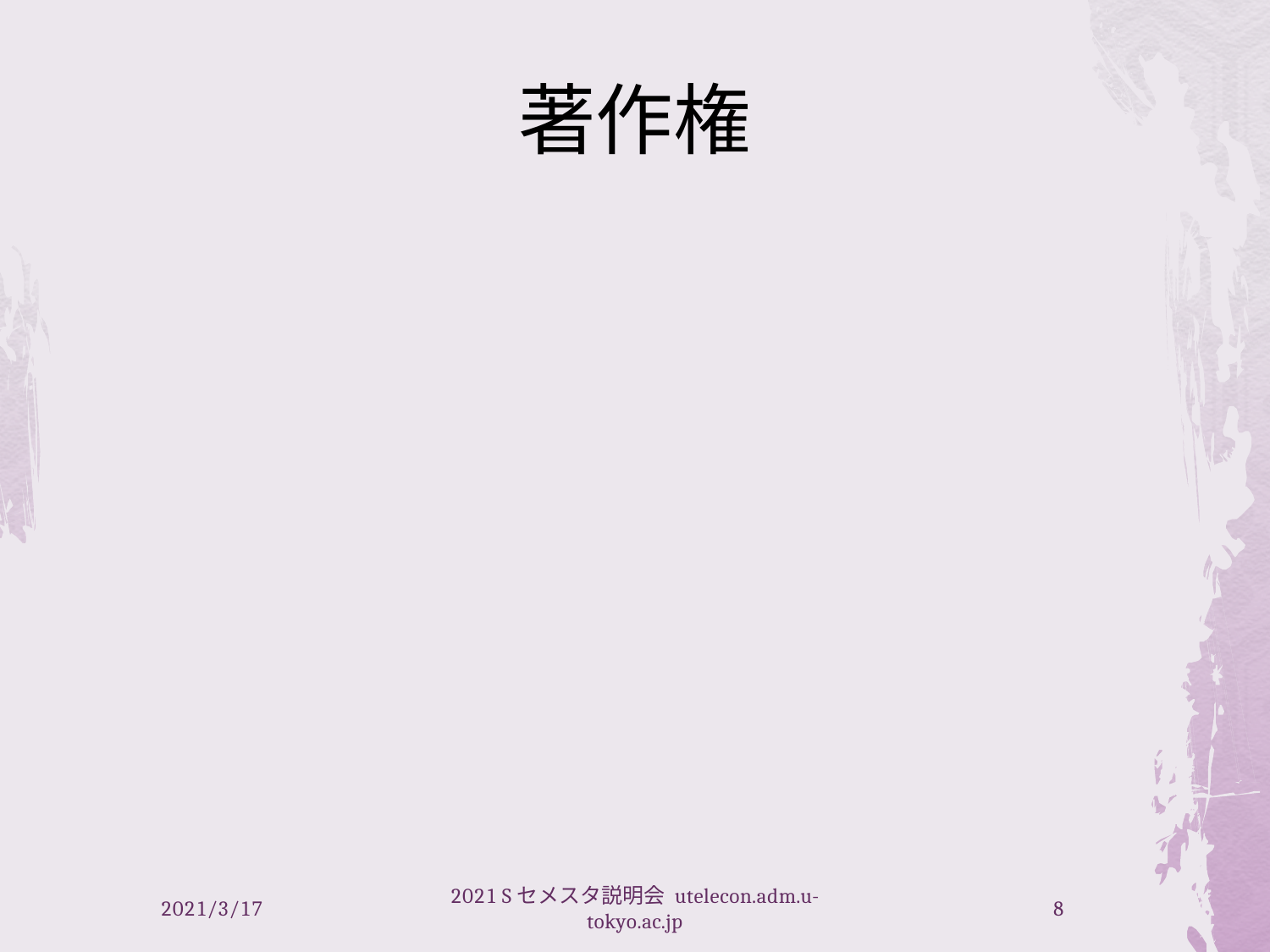

# 著作権

2021/3/17
2021 Sセメスタ説明会 utelecon.adm.u-tokyo.ac.jp
8